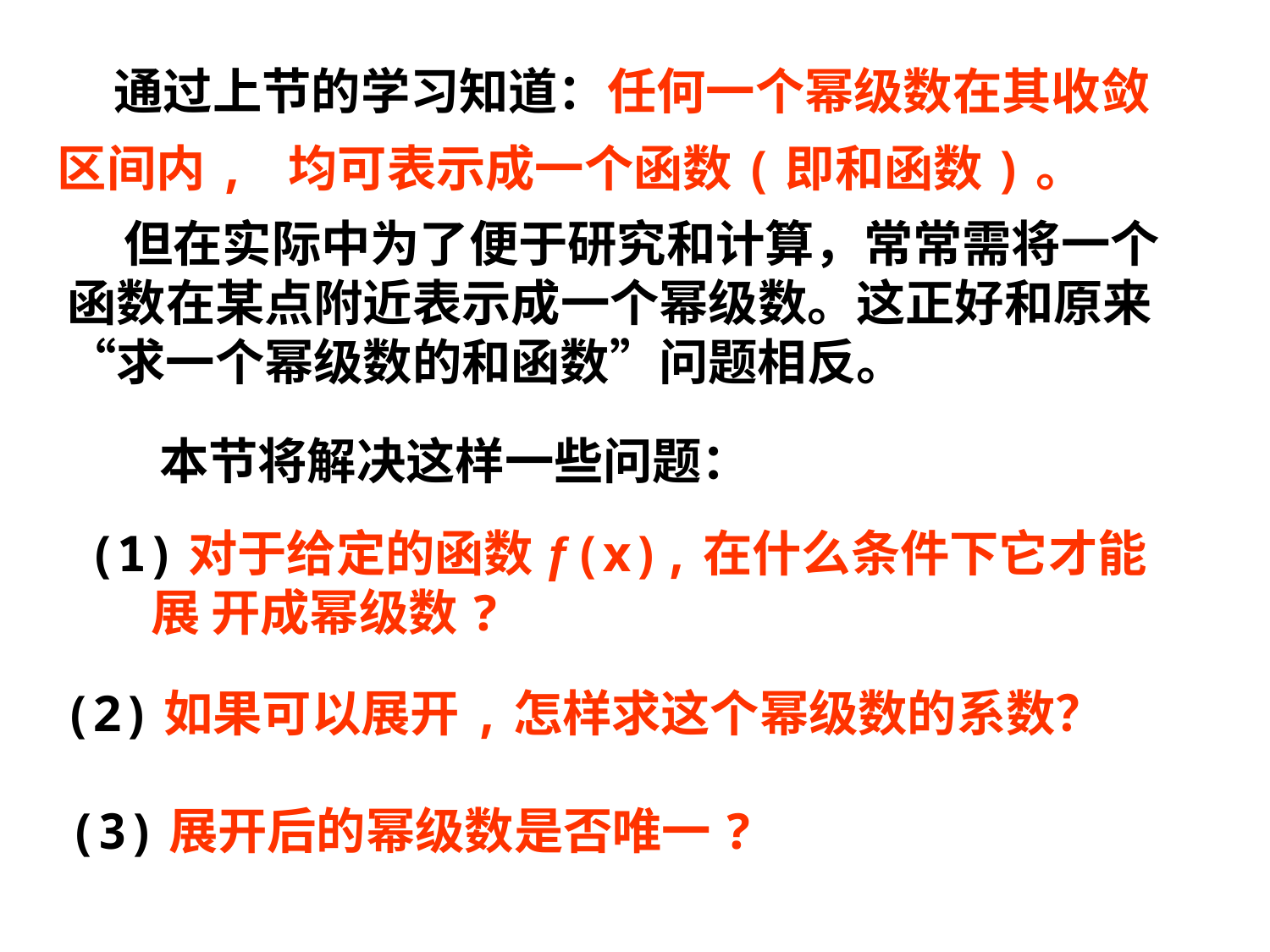

通过上节的学习知道：任何一个幂级数在其收敛区间内, 均可表示成一个函数(即和函数)。
    但在实际中为了便于研究和计算，常常需将一个函数在某点附近表示成一个幂级数。这正好和原来“求一个幂级数的和函数”问题相反。

本节将解决这样一些问题：
(1)对于给定的函数ƒ(x),在什么条件下它才能展 开成幂级数?
(2)如果可以展开,怎样求这个幂级数的系数？
(3)展开后的幂级数是否唯一?